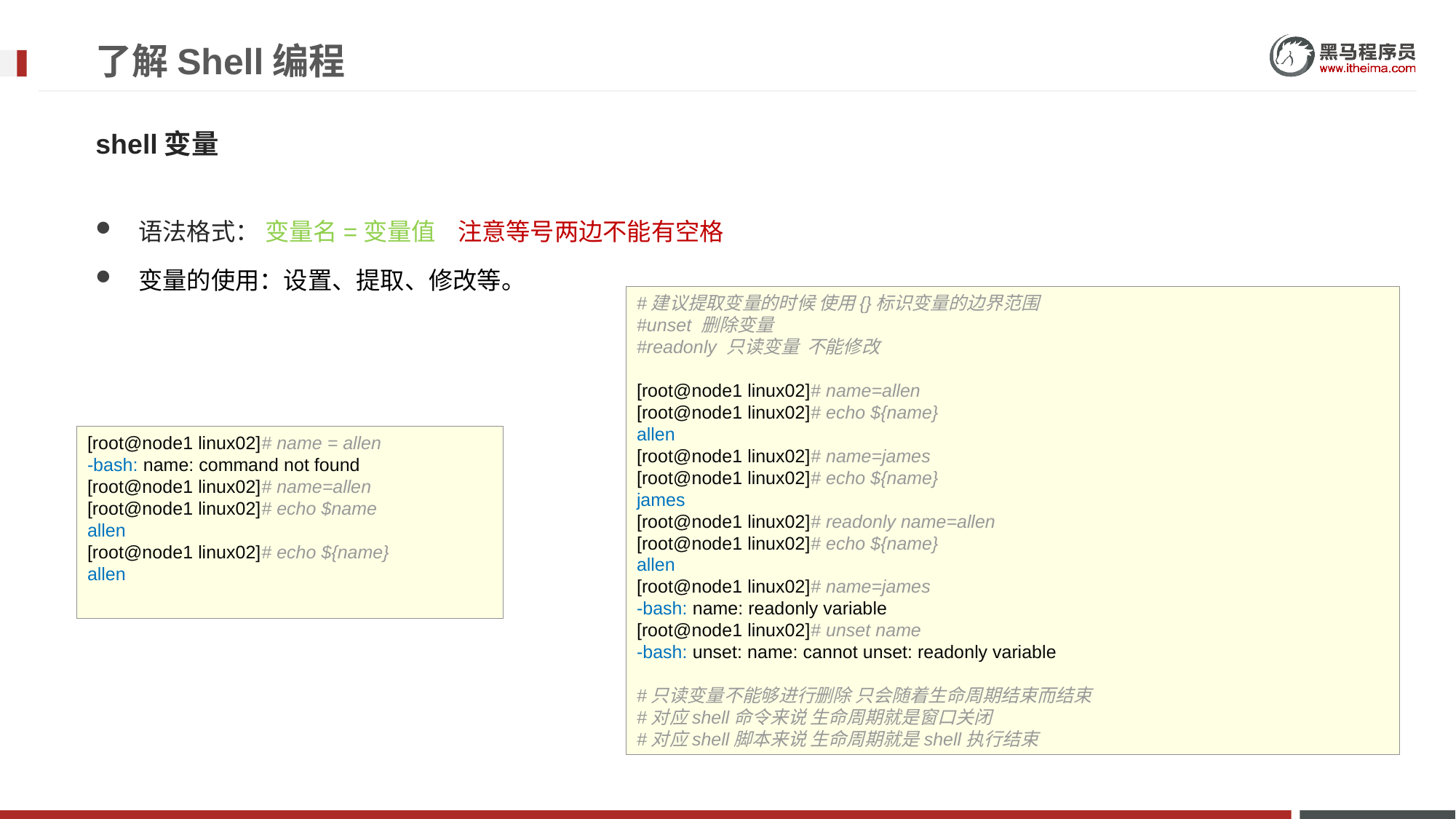

# 了解Shell编程
shell变量
语法格式： 变量名=变量值    注意等号两边不能有空格
变量的使用：设置、提取、修改等。
#建议提取变量的时候 使用{}标识变量的边界范围
#unset 删除变量
#readonly 只读变量  不能修改
[root@node1 linux02]# name=allen
[root@node1 linux02]# echo ${name}
allen
[root@node1 linux02]# name=james
[root@node1 linux02]# echo ${name}
james
[root@node1 linux02]# readonly name=allen
[root@node1 linux02]# echo ${name}
allen
[root@node1 linux02]# name=james
-bash: name: readonly variable
[root@node1 linux02]# unset name
-bash: unset: name: cannot unset: readonly variable
#只读变量不能够进行删除 只会随着生命周期结束而结束
#对应shell命令来说 生命周期就是窗口关闭
#对应shell脚本来说 生命周期就是shell执行结束
[root@node1 linux02]# name = allen
-bash: name: command not found
[root@node1 linux02]# name=allen
[root@node1 linux02]# echo $name
allen
[root@node1 linux02]# echo ${name}
allen